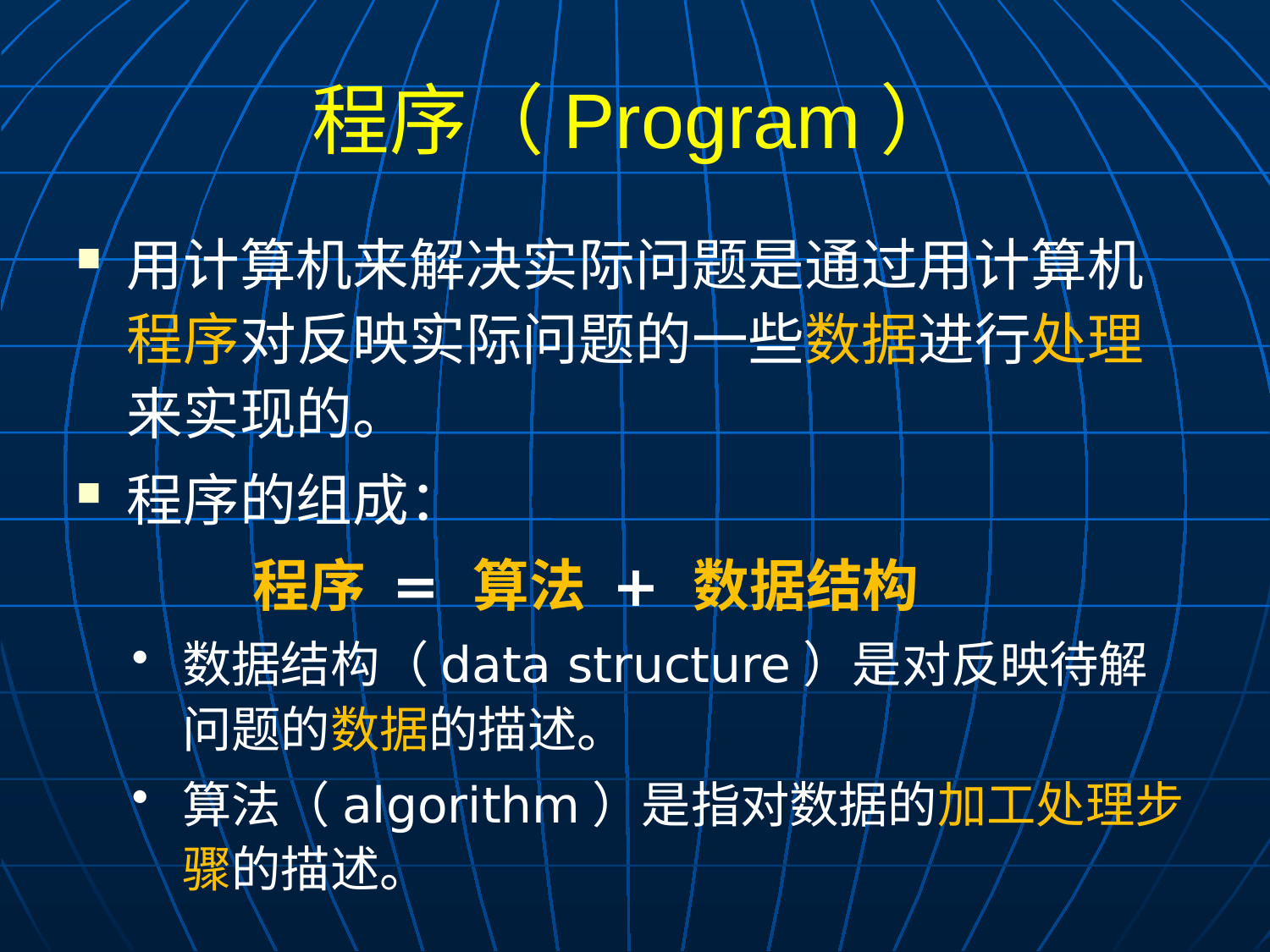

# 程序（Program）
用计算机来解决实际问题是通过用计算机程序对反映实际问题的一些数据进行处理来实现的。
程序的组成：
		程序 = 算法 + 数据结构
数据结构（data structure）是对反映待解问题的数据的描述。
算法（algorithm）是指对数据的加工处理步骤的描述。